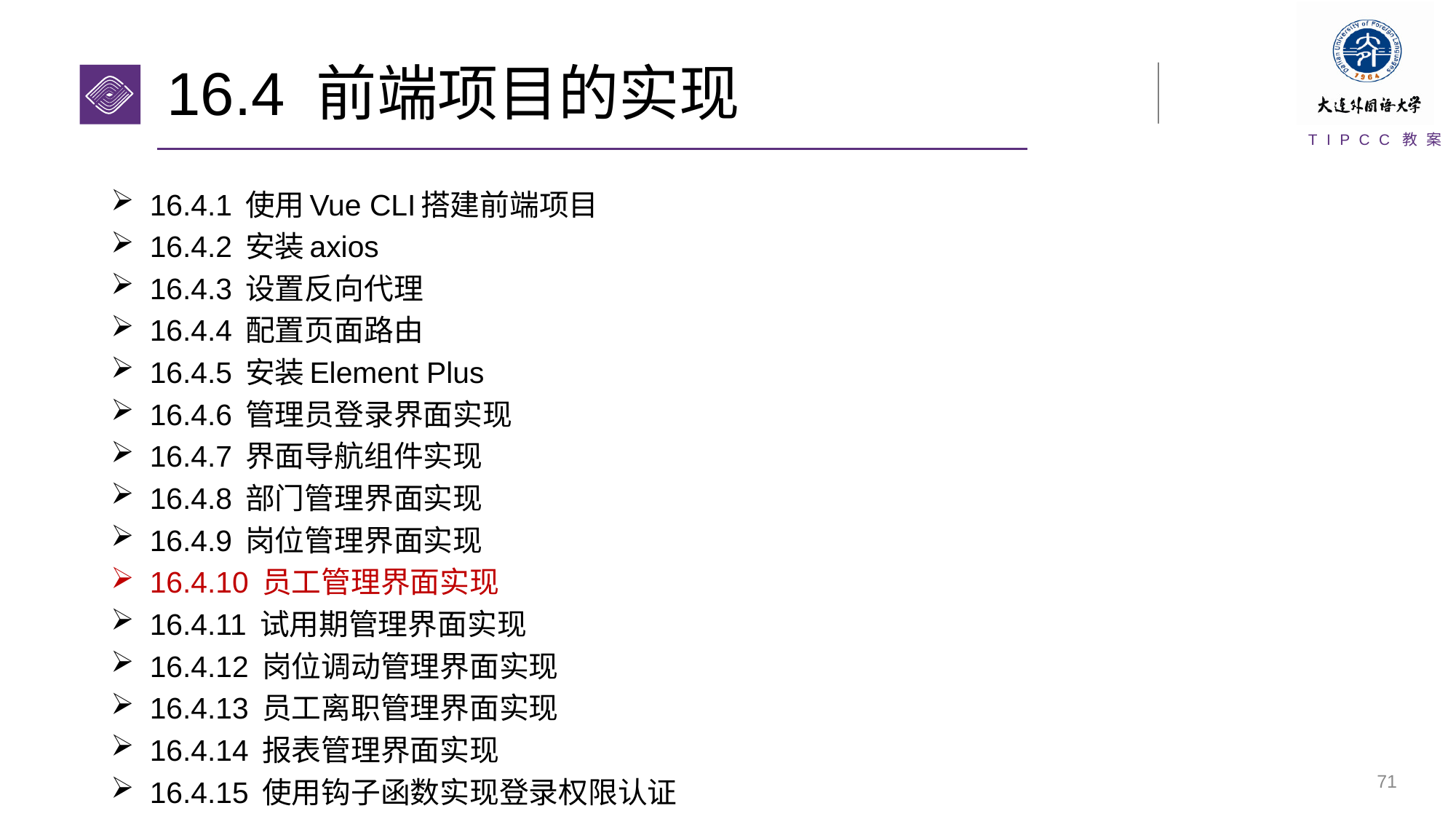

# 16.4 前端项目的实现
16.4.1 使用Vue CLI搭建前端项目
16.4.2 安装axios
16.4.3 设置反向代理
16.4.4 配置页面路由
16.4.5 安装Element Plus
16.4.6 管理员登录界面实现
16.4.7 界面导航组件实现
16.4.8 部门管理界面实现
16.4.9 岗位管理界面实现
16.4.10 员工管理界面实现
16.4.11 试用期管理界面实现
16.4.12 岗位调动管理界面实现
16.4.13 员工离职管理界面实现
16.4.14 报表管理界面实现
16.4.15 使用钩子函数实现登录权限认证
71